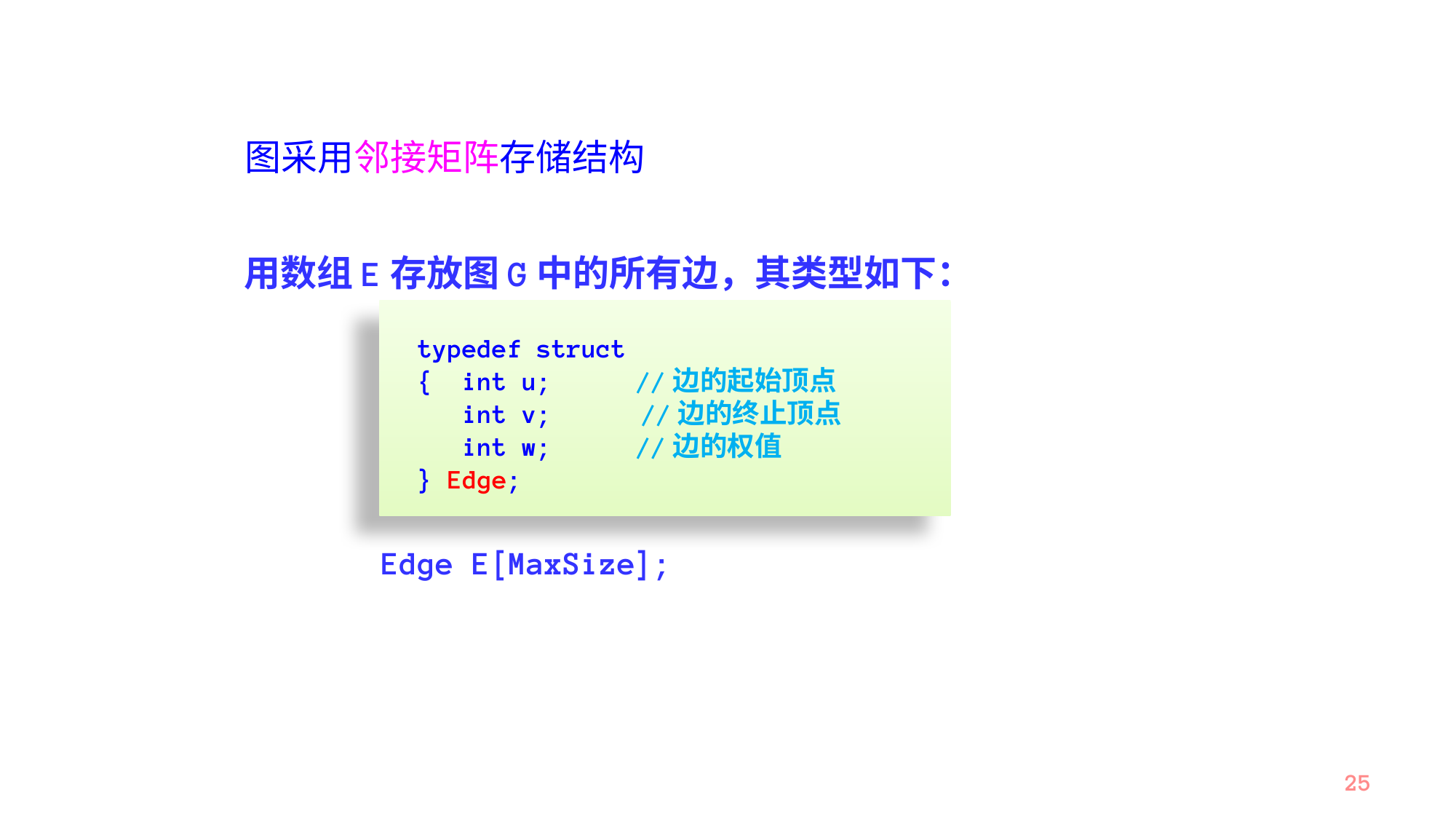

图采用邻接矩阵存储结构
用数组E存放图G中的所有边，其类型如下：
typedef struct
{  int u;     	//边的起始顶点
   int v;      //边的终止顶点
   int w;   	//边的权值
} Edge;
Edge E[MaxSize];
25